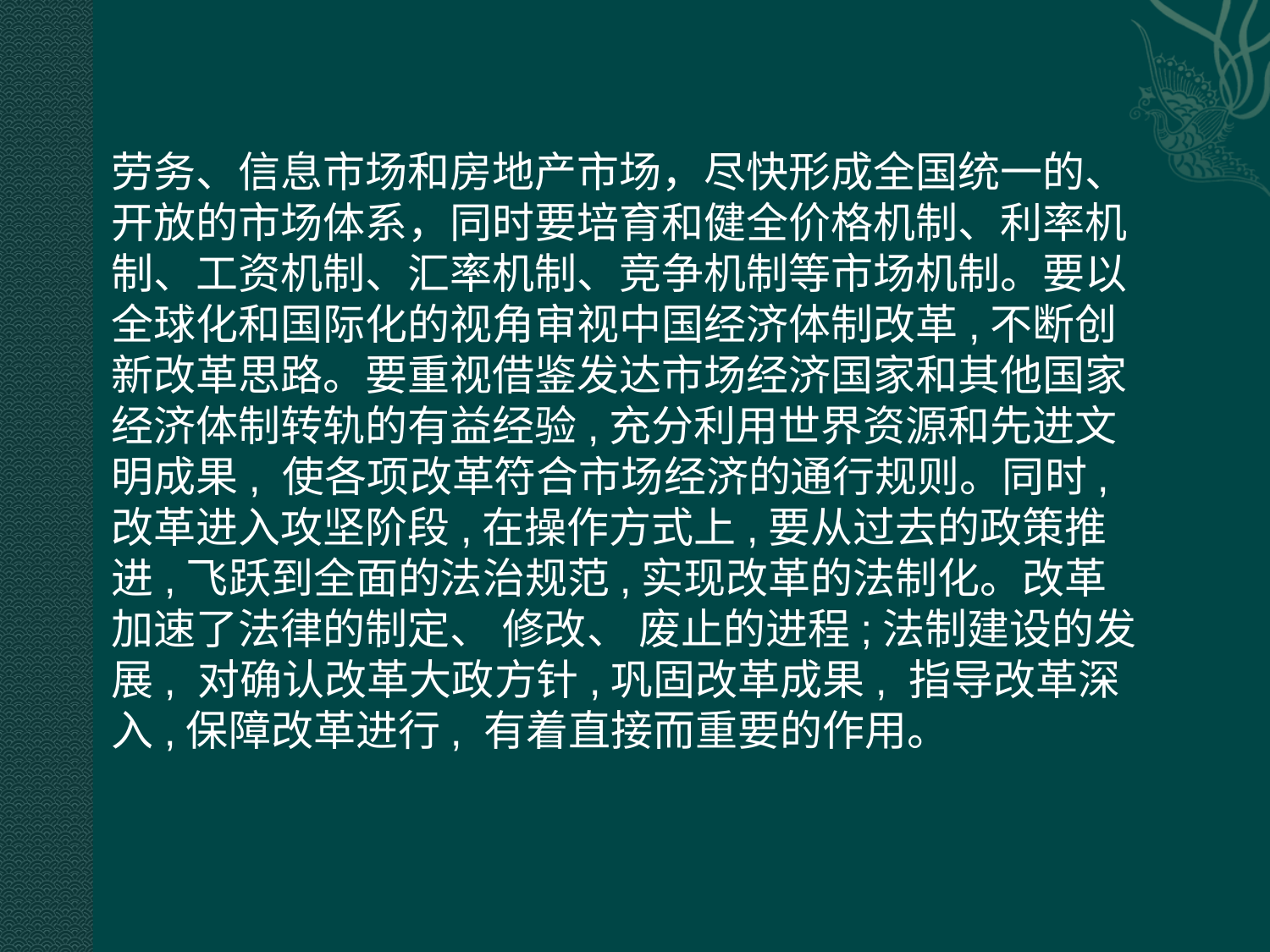

劳务、信息市场和房地产市场，尽快形成全国统一的、开放的市场体系，同时要培育和健全价格机制、利率机制、工资机制、汇率机制、竞争机制等市场机制。要以全球化和国际化的视角审视中国经济体制改革,不断创新改革思路。要重视借鉴发达市场经济国家和其他国家经济体制转轨的有益经验,充分利用世界资源和先进文明成果, 使各项改革符合市场经济的通行规则。同时,改革进入攻坚阶段,在操作方式上,要从过去的政策推进,飞跃到全面的法治规范,实现改革的法制化。改革加速了法律的制定、 修改、 废止的进程;法制建设的发展, 对确认改革大政方针,巩固改革成果, 指导改革深入,保障改革进行, 有着直接而重要的作用。